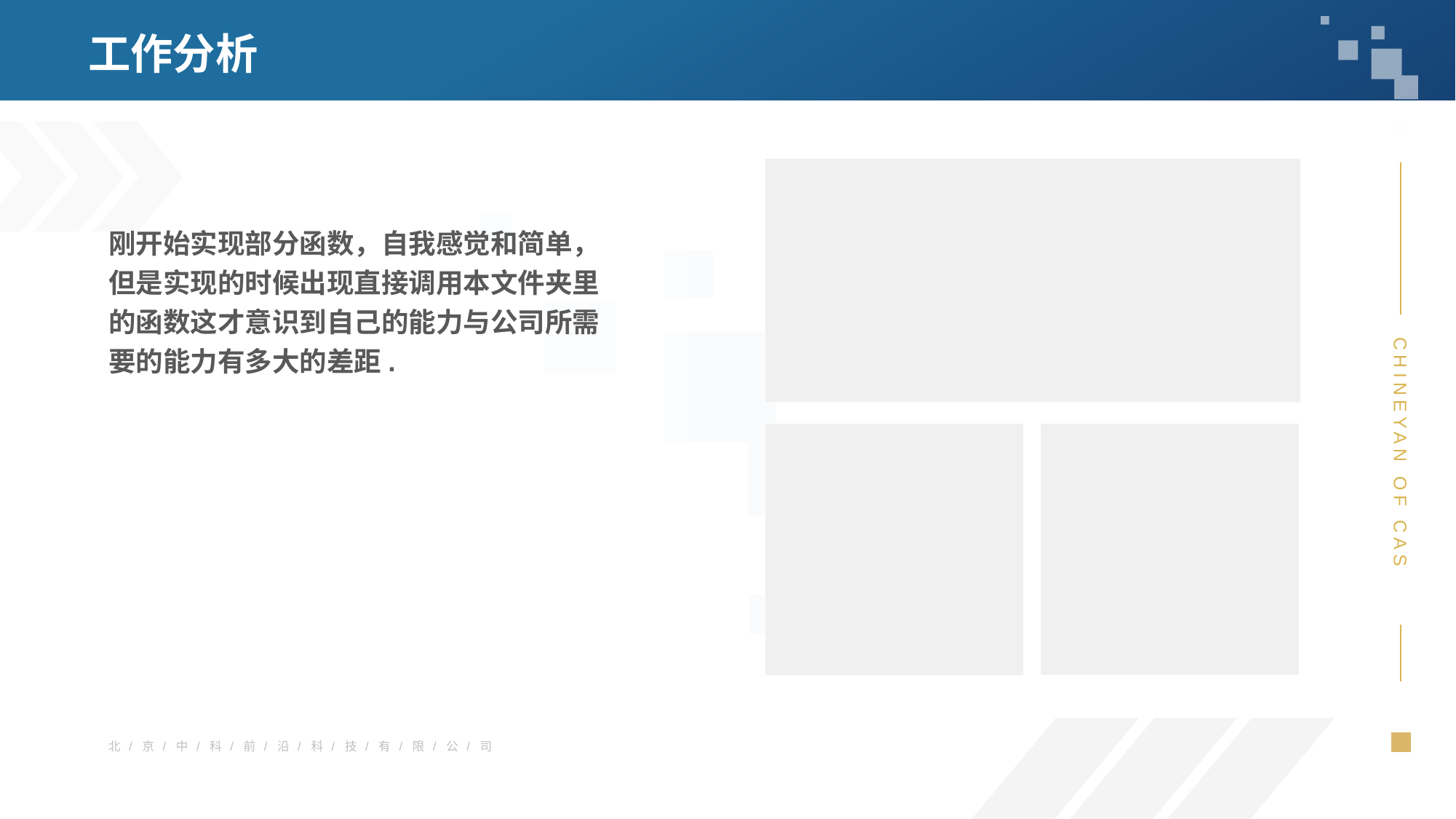

工作分析

刚开始实现部分函数，自我感觉和简单， 但是实现的时候出现直接调用本文件夹里的函数这才意识到自己的能力与公司所需要的能力有多大的差距.